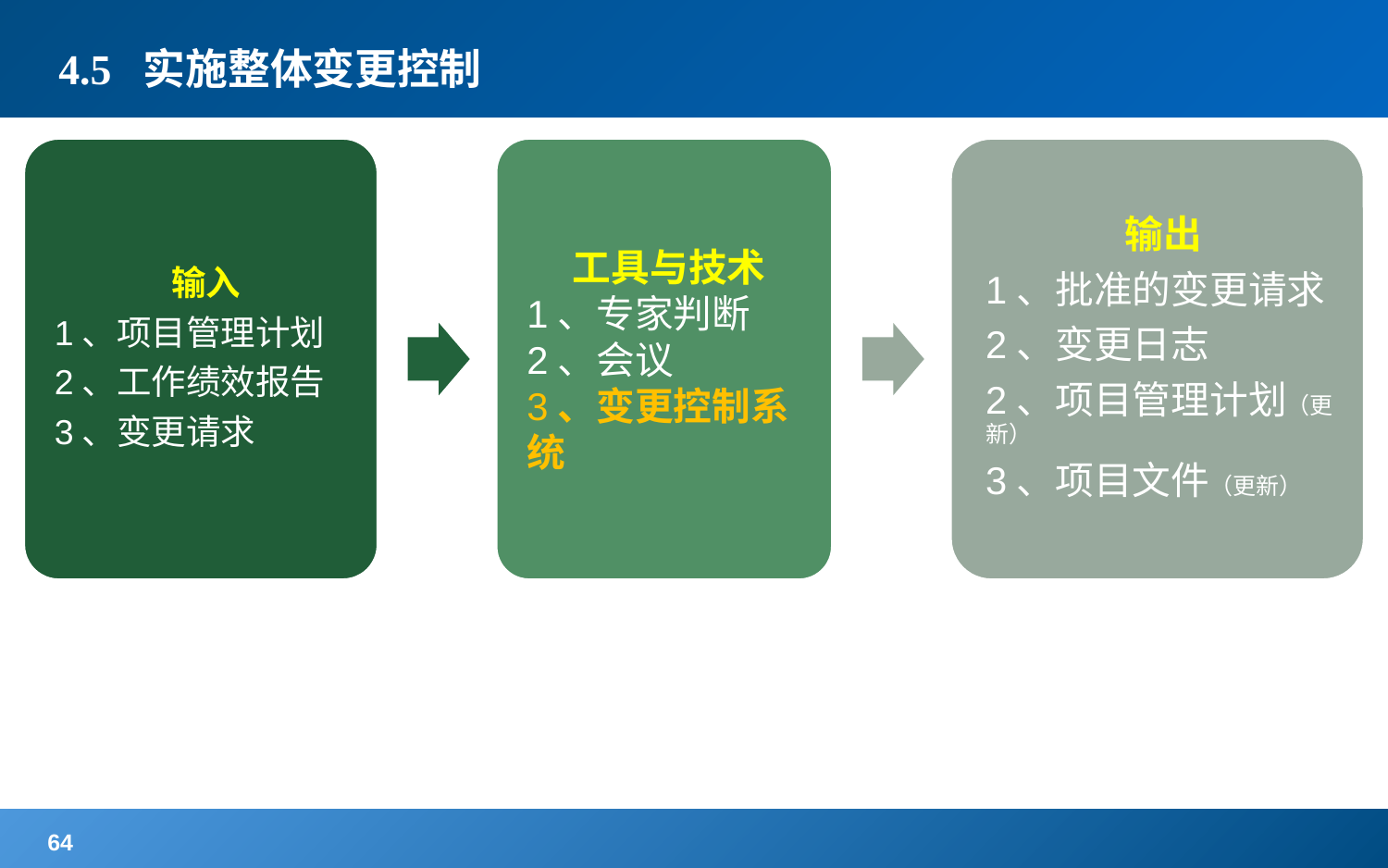

# 4.5  实施整体变更控制
输入
1、项目管理计划
2、工作绩效报告
3、变更请求

工具与技术
1、专家判断
2、会议
3、变更控制系统

输出
1、批准的变更请求
2、变更日志
2、项目管理计划（更新）
3、项目文件（更新）